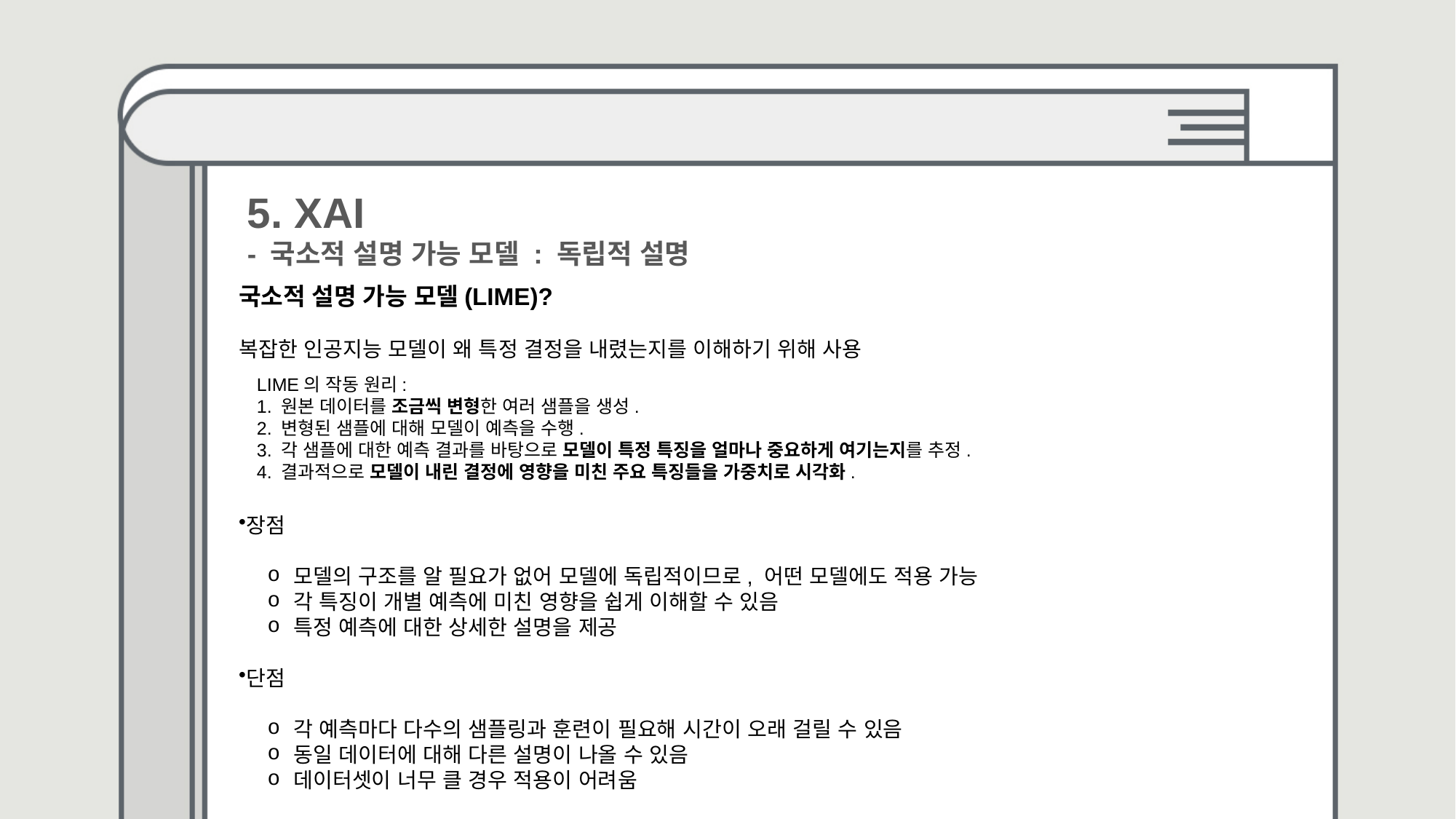

5. XAI
- 국소적 설명 가능 모델 : 독립적 설명
국소적 설명 가능 모델(LIME)?

복잡한 인공지능 모델이 왜 특정 결정을 내렸는지를 이해하기 위해 사용
LIME의 작동 원리:
1. 원본 데이터를 조금씩 변형한 여러 샘플을 생성.
2. 변형된 샘플에 대해 모델이 예측을 수행.
3. 각 샘플에 대한 예측 결과를 바탕으로 모델이 특정 특징을 얼마나 중요하게 여기는지를 추정.
4. 결과적으로 모델이 내린 결정에 영향을 미친 주요 특징들을 가중치로 시각화.
장점

모델의 구조를 알 필요가 없어 모델에 독립적이므로, 어떤 모델에도 적용 가능
각 특징이 개별 예측에 미친 영향을 쉽게 이해할 수 있음
특정 예측에 대한 상세한 설명을 제공

단점

각 예측마다 다수의 샘플링과 훈련이 필요해 시간이 오래 걸릴 수 있음
동일 데이터에 대해 다른 설명이 나올 수 있음
데이터셋이 너무 클 경우 적용이 어려움